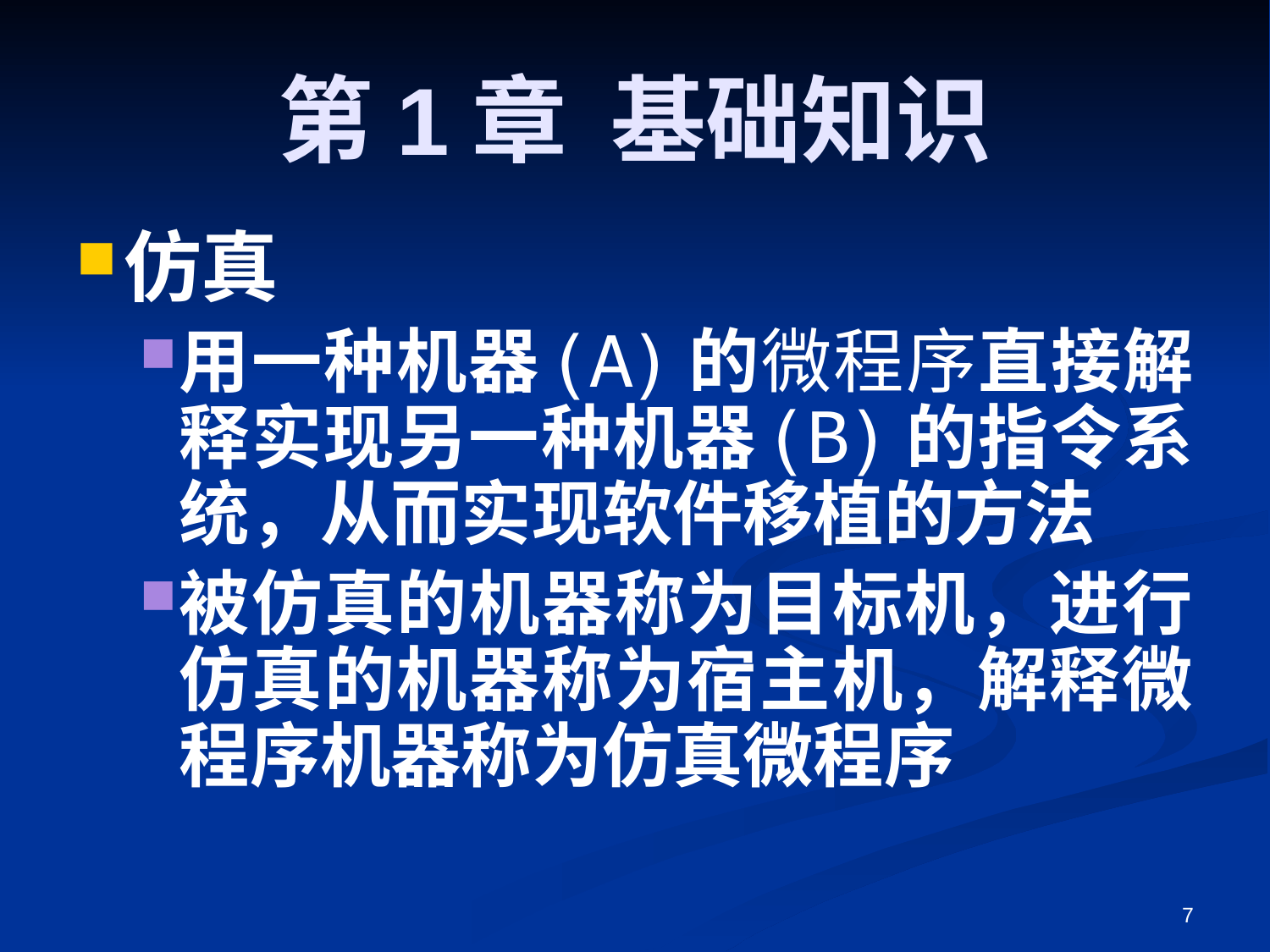

# 第1章  基础知识
仿真
用一种机器(A)的微程序直接解释实现另一种机器(B)的指令系统，从而实现软件移植的方法
被仿真的机器称为目标机，进行仿真的机器称为宿主机，解释微程序机器称为仿真微程序
7